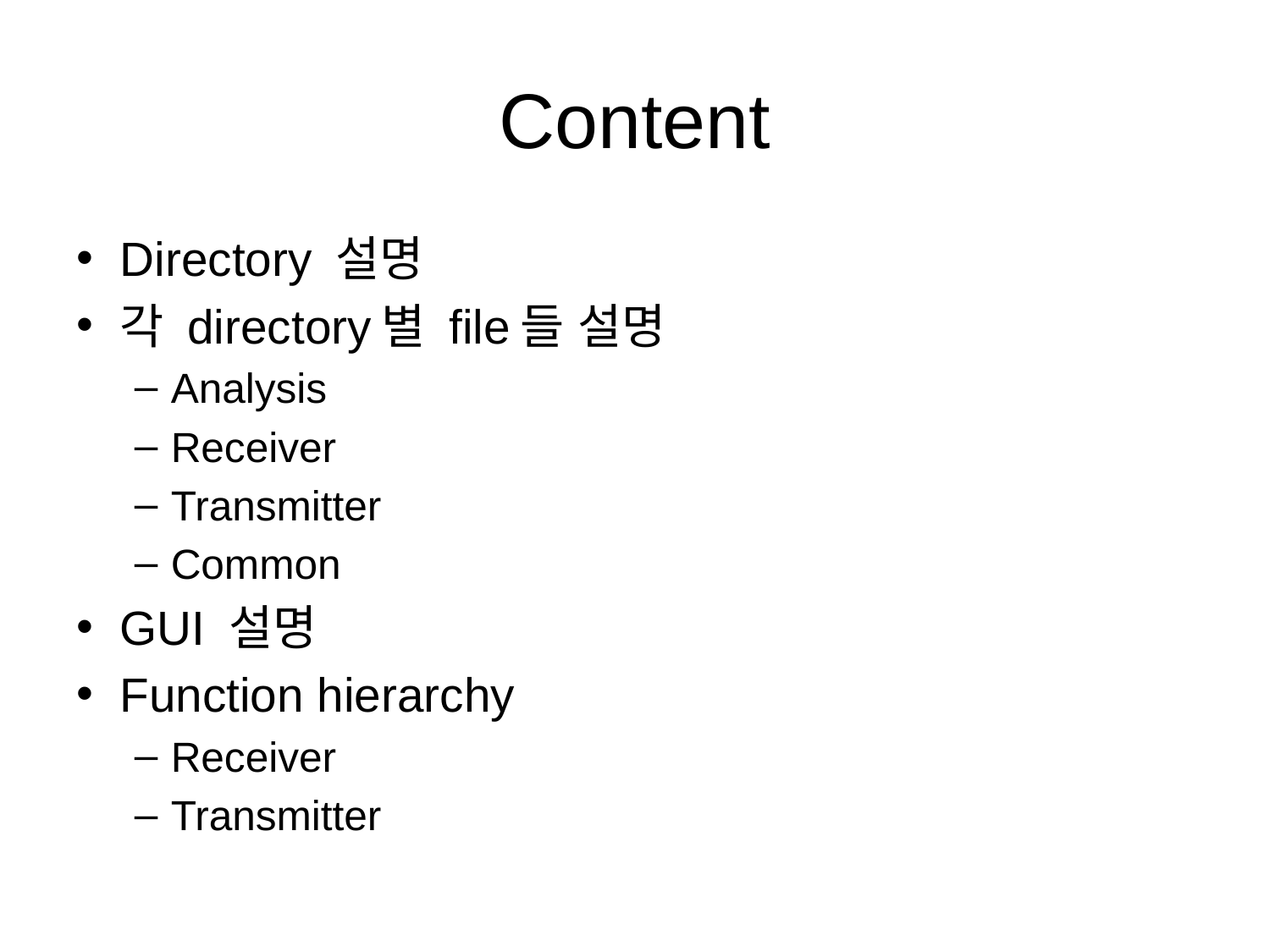

# Content
Directory 설명
각 directory별 file들 설명
Analysis
Receiver
Transmitter
Common
GUI 설명
Function hierarchy
Receiver
Transmitter